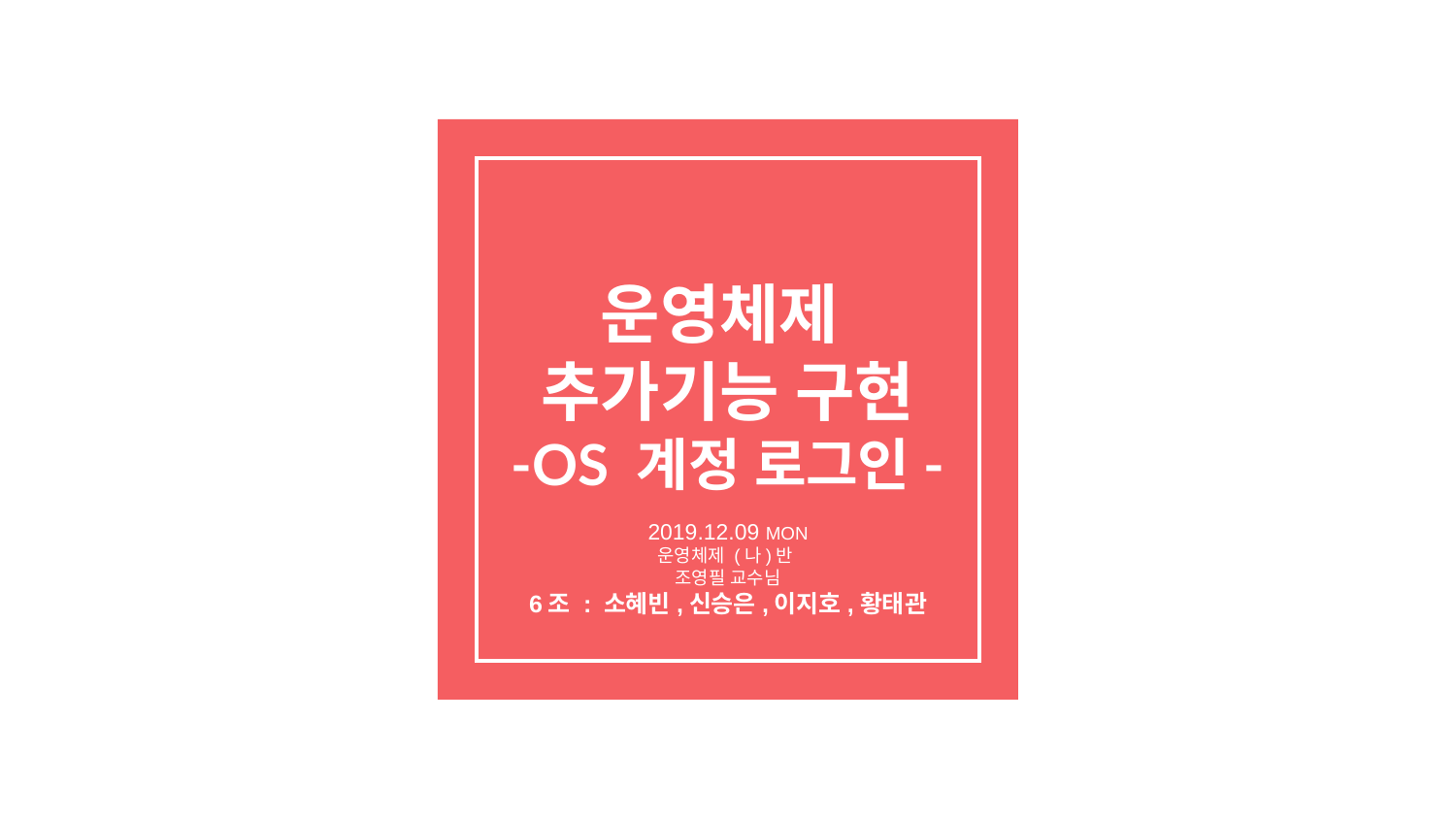

# 운영체제 추가기능 구현 -OS 계정 로그인-
2019.12.09 MON
운영체제 (나)반
조영필 교수님
6조 : 소혜빈,신승은,이지호,황태관